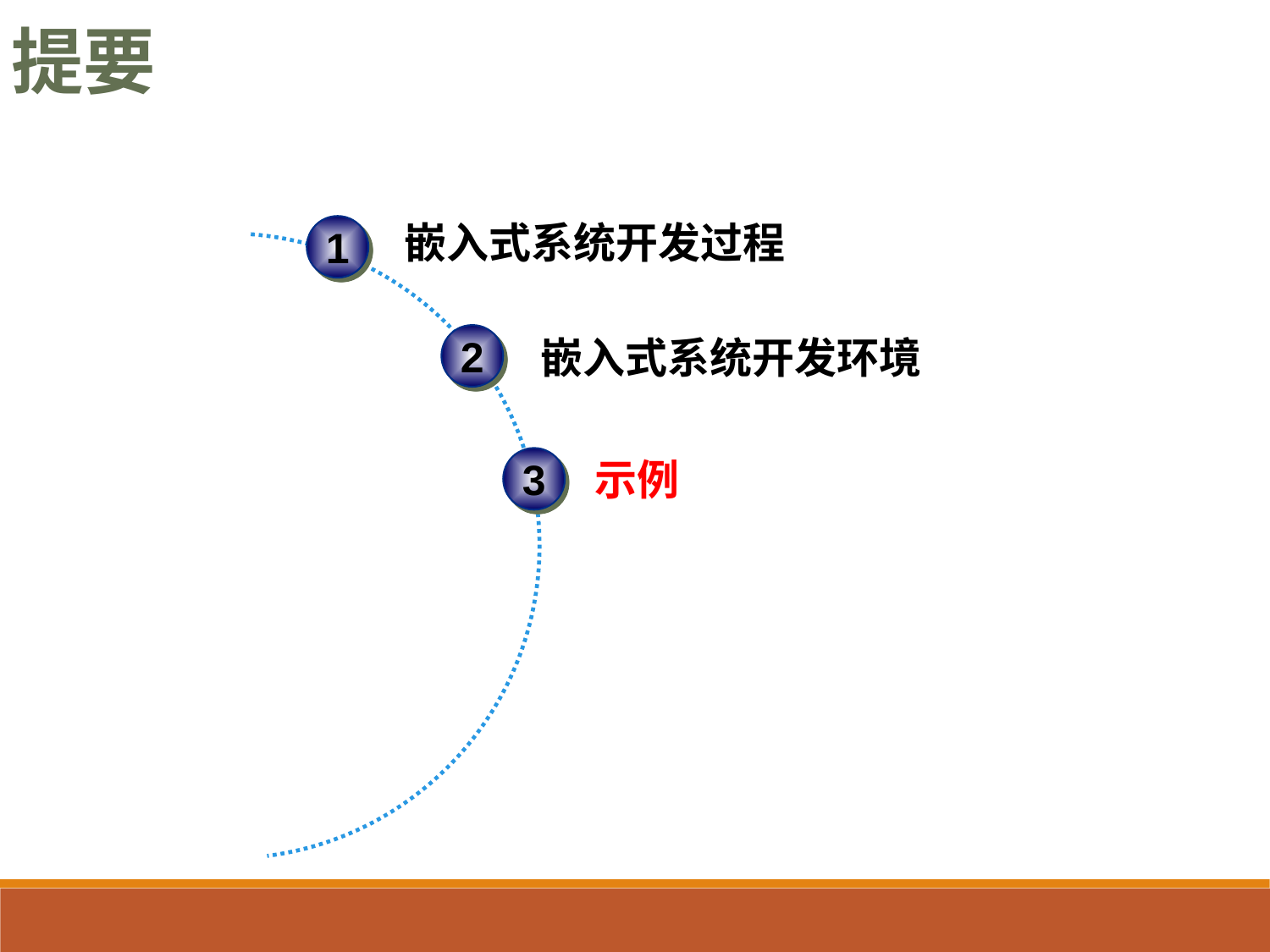

提要
1
嵌入式系统开发过程

2
嵌入式系统开发环境
3
示例